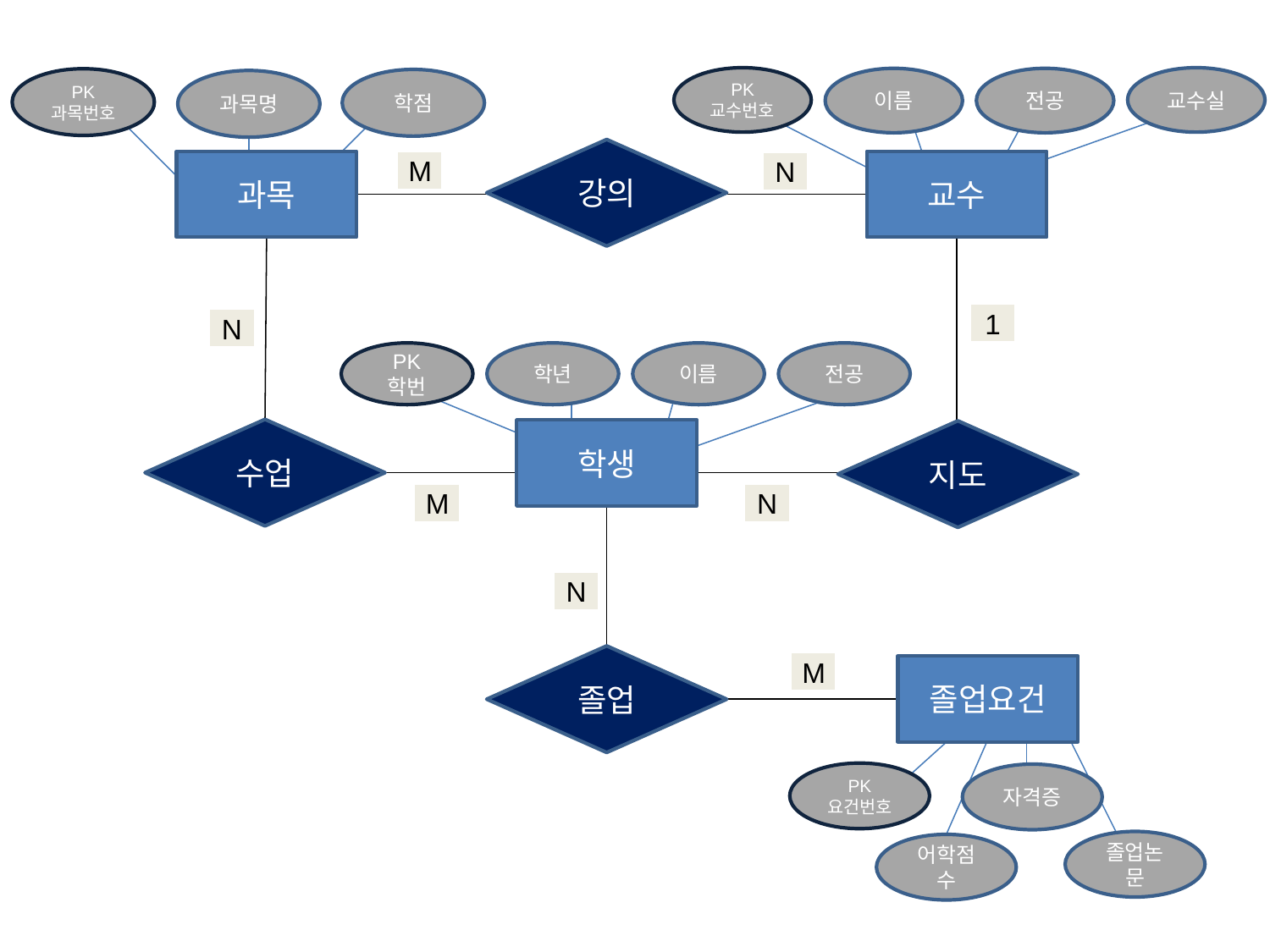

PK
교수번호
교수실
전공
이름
PK
과목번호
학점
과목명
강의
M
과목
N
교수
1
N
PK
학번
학년
이름
전공
수업
학생
지도
M
N
N
졸업
M
졸업요건
PK
요건번호
자격증
졸업논문
어학점수